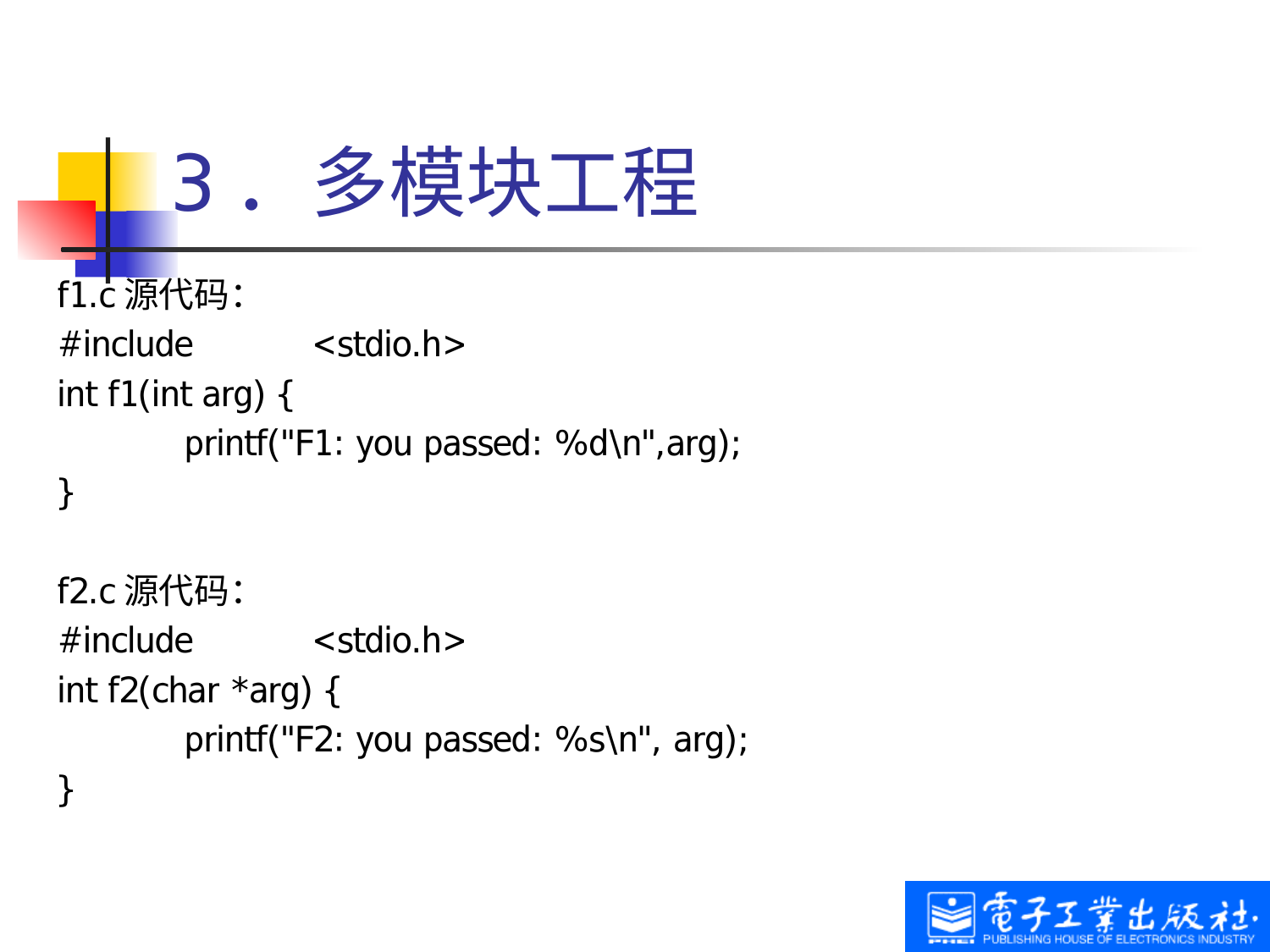

# 3．多模块工程
f1.c源代码：
#include 	<stdio.h>
int f1(int arg) {
	printf("F1: you passed: %d\n",arg);
}

f2.c源代码：
#include 	<stdio.h>
int f2(char *arg) {
	printf("F2: you passed: %s\n", arg);
}